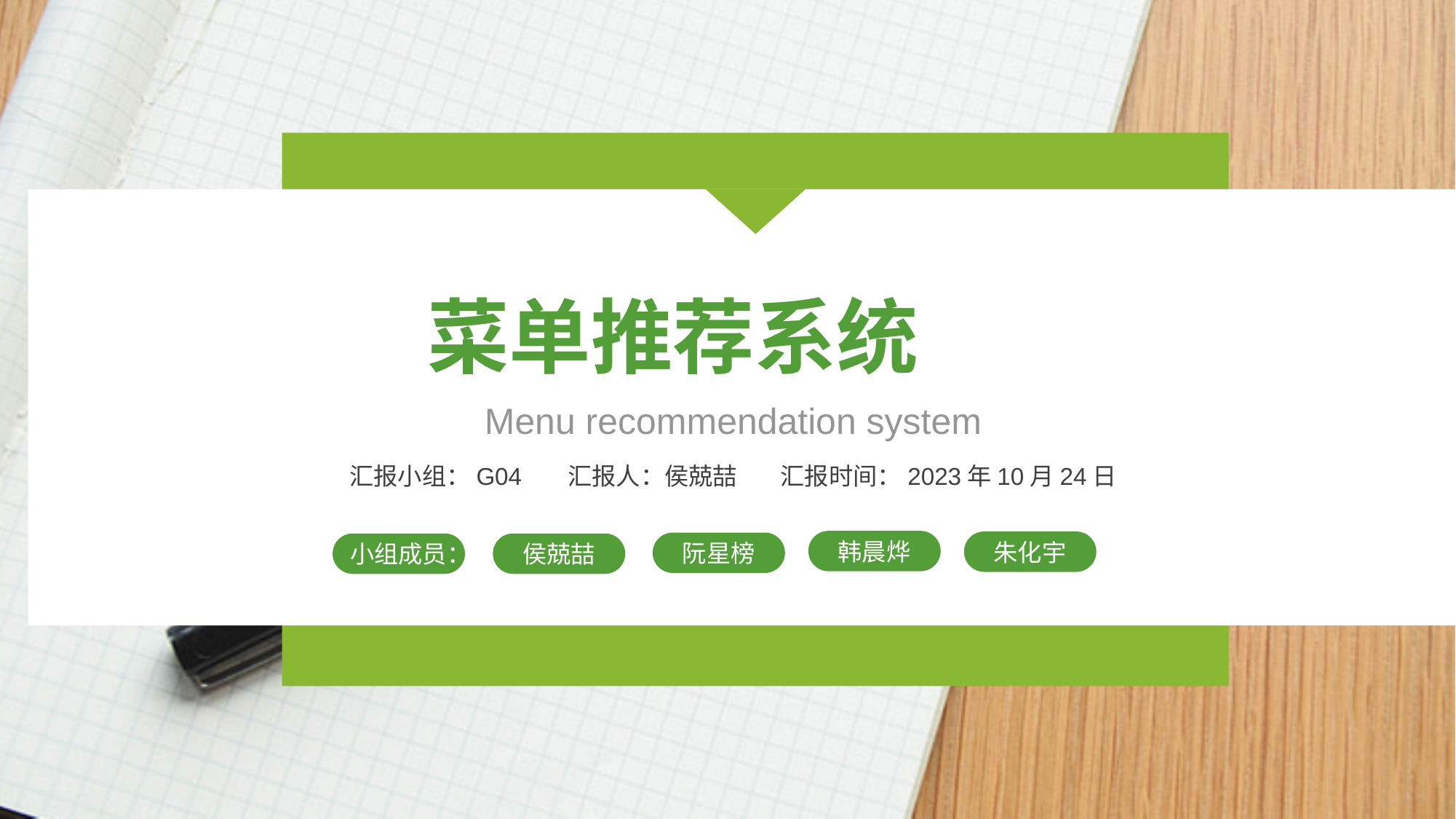

菜单推荐系统
Menu recommendation system
汇报小组：G04	汇报人：侯兢喆        汇报时间：2023年10月24日
韩晨烨
朱化宇
阮星榜
小组成员：
侯兢喆